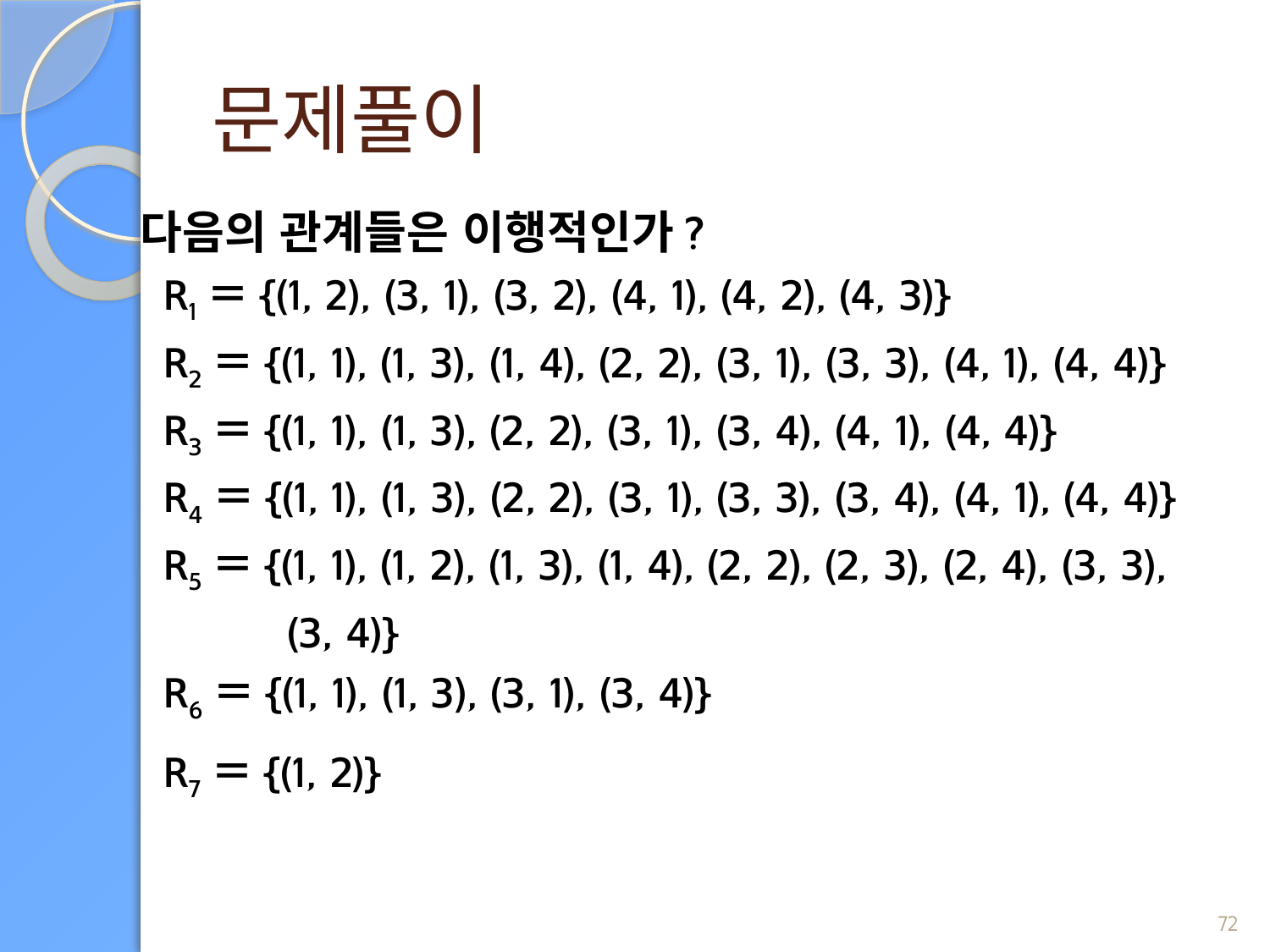

# 문제풀이
 다음의 관계들은 이행적인가?
R1＝{(1, 2), (3, 1), (3, 2), (4, 1), (4, 2), (4, 3)}
R2＝{(1, 1), (1, 3), (1, 4), (2, 2), (3, 1), (3, 3), (4, 1), (4, 4)}
R3＝{(1, 1), (1, 3), (2, 2), (3, 1), (3, 4), (4, 1), (4, 4)}
R4＝{(1, 1), (1, 3), (2, 2), (3, 1), (3, 3), (3, 4), (4, 1), (4, 4)}
R5＝{(1, 1), (1, 2), (1, 3), (1, 4), (2, 2), (2, 3), (2, 4), (3, 3),
         (3, 4)}
R6＝{(1, 1), (1, 3), (3, 1), (3, 4)}
R7＝{(1, 2)}

72